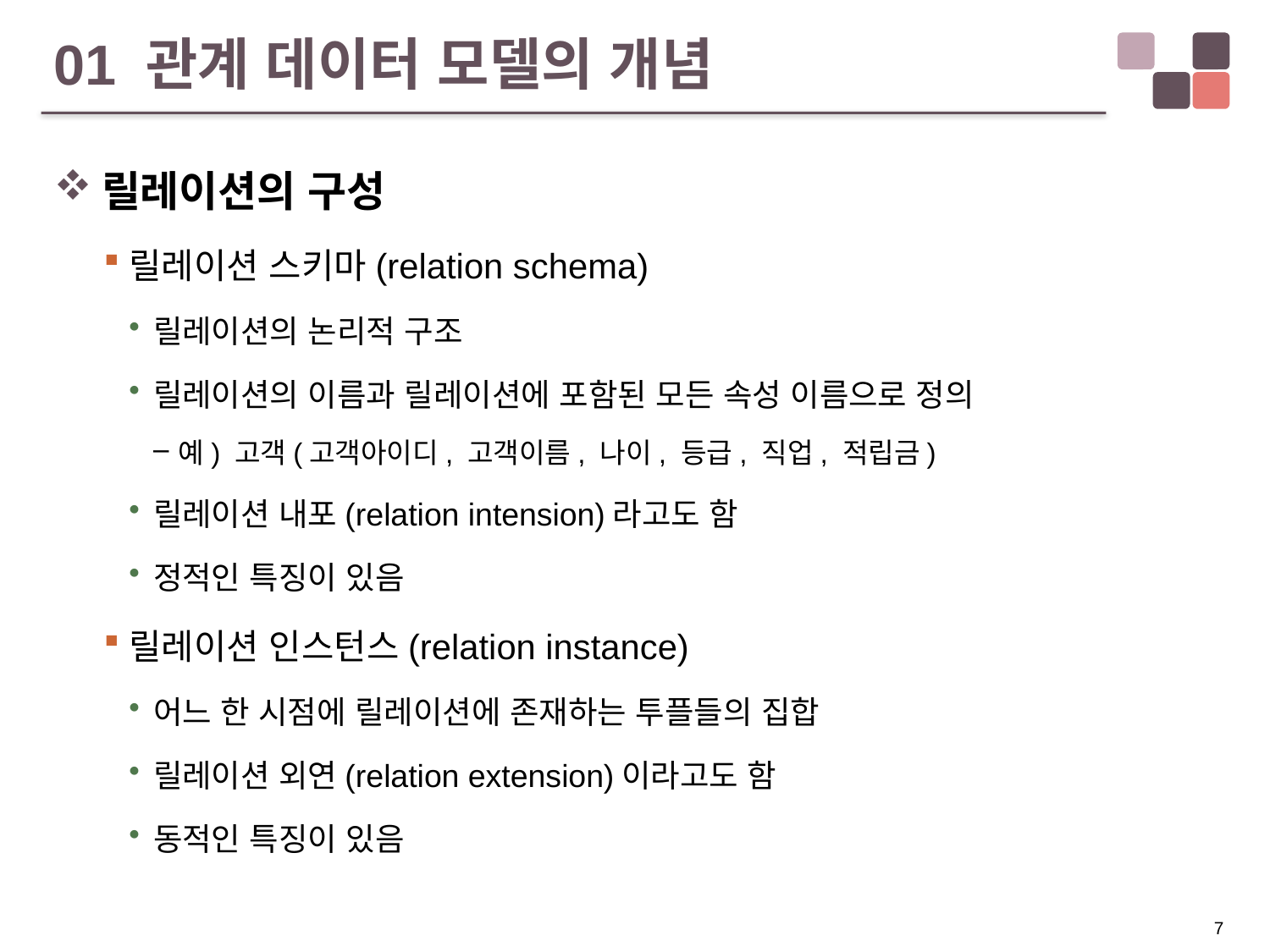

# 01 관계 데이터 모델의 개념
릴레이션의 구성
릴레이션 스키마(relation schema)
릴레이션의 논리적 구조
릴레이션의 이름과 릴레이션에 포함된 모든 속성 이름으로 정의
예) 고객(고객아이디, 고객이름, 나이, 등급, 직업, 적립금)
릴레이션 내포(relation intension)라고도 함
정적인 특징이 있음
릴레이션 인스턴스(relation instance)
어느 한 시점에 릴레이션에 존재하는 투플들의 집합
릴레이션 외연(relation extension)이라고도 함
동적인 특징이 있음